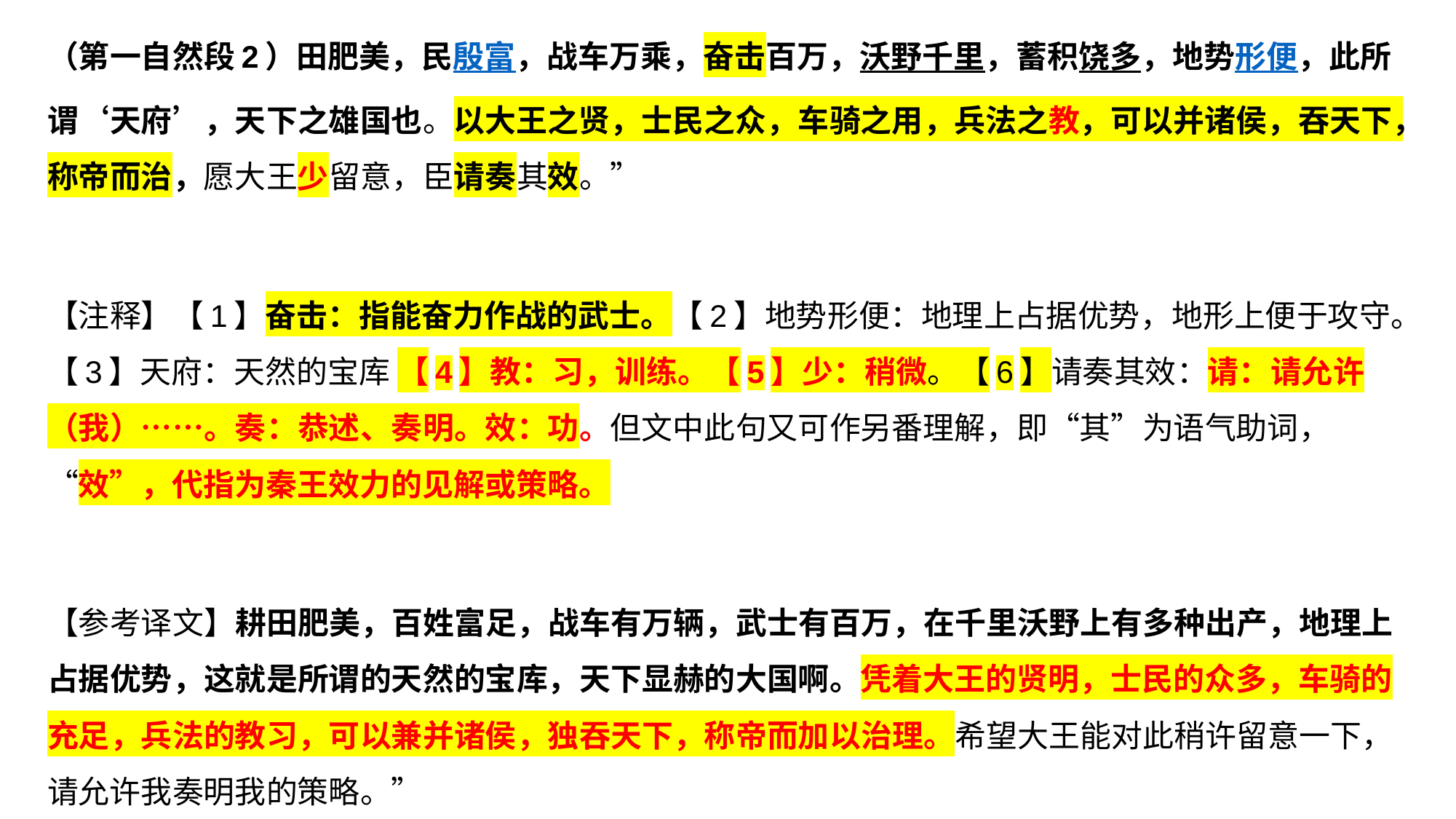

（第一自然段2）田肥美，民殷富，战车万乘，奋击百万，沃野千里，蓄积饶多，地势形便，此所谓‘天府’，天下之雄国也。以大王之贤，士民之众，车骑之用，兵法之教，可以并诸侯，吞天下，称帝而治，愿大王少留意，臣请奏其效。”

【注释】【1】奋击：指能奋力作战的武士。【2】地势形便：地理上占据优势，地形上便于攻守。【3】天府：天然的宝库 【4】教：习，训练。【5】少：稍微。【6】请奏其效：请：请允许（我）……。奏：恭述、奏明。效：功。但文中此句又可作另番理解，即“其”为语气助词，“效”，代指为秦王效力的见解或策略。

【参考译文】耕田肥美，百姓富足，战车有万辆，武士有百万，在千里沃野上有多种出产，地理上占据优势，这就是所谓的天然的宝库，天下显赫的大国啊。凭着大王的贤明，士民的众多，车骑的充足，兵法的教习，可以兼并诸侯，独吞天下，称帝而加以治理。希望大王能对此稍许留意一下，请允许我奏明我的策略。”